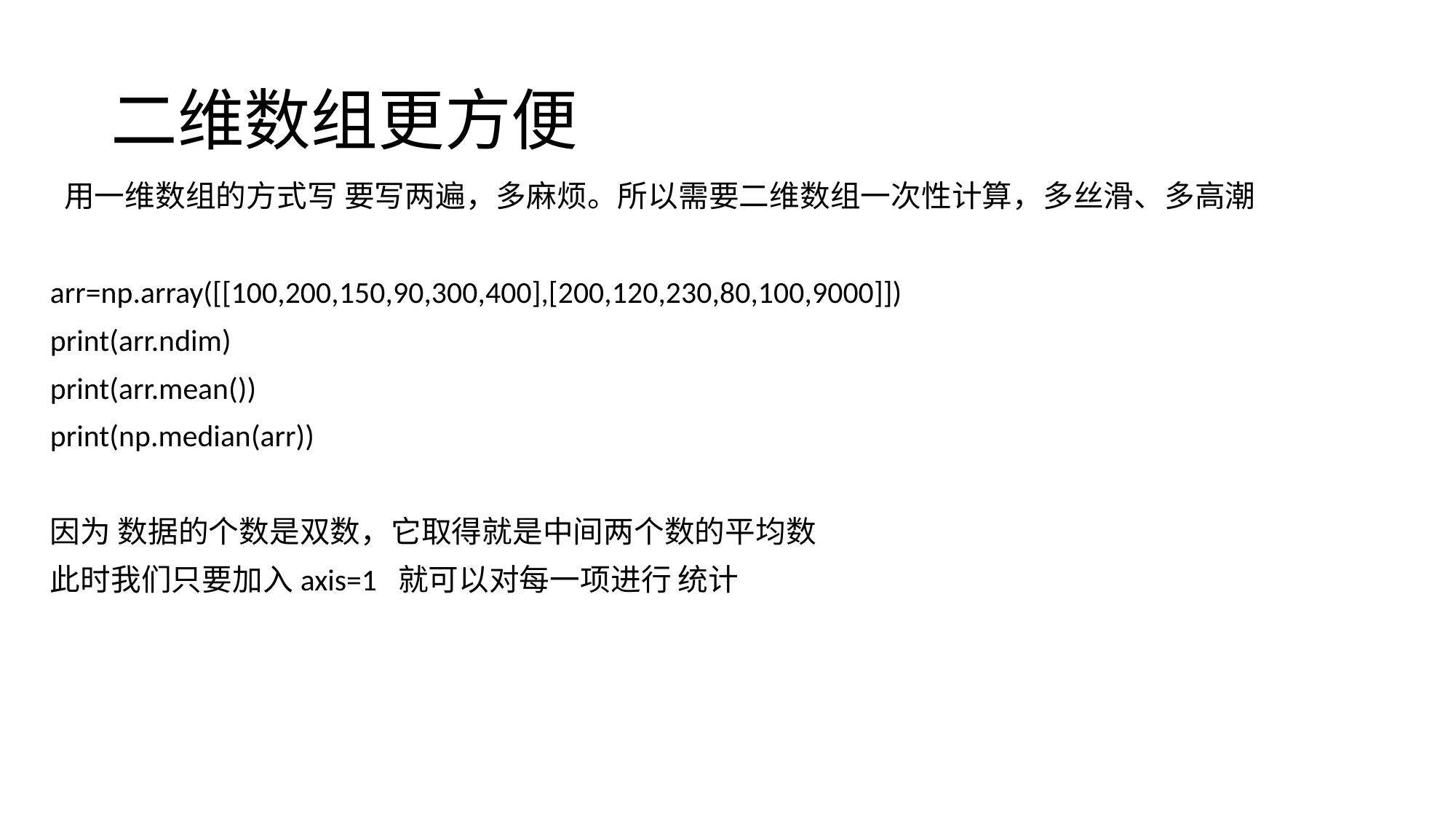

# 二维数组更方便
 用一维数组的方式写 要写两遍，多麻烦。所以需要二维数组一次性计算，多丝滑、多高潮

arr=np.array([[100,200,150,90,300,400],[200,120,230,80,100,9000]])
print(arr.ndim)
print(arr.mean())
print(np.median(arr))

因为 数据的个数是双数，它取得就是中间两个数的平均数
此时我们只要加入axis=1  就可以对每一项进行 统计